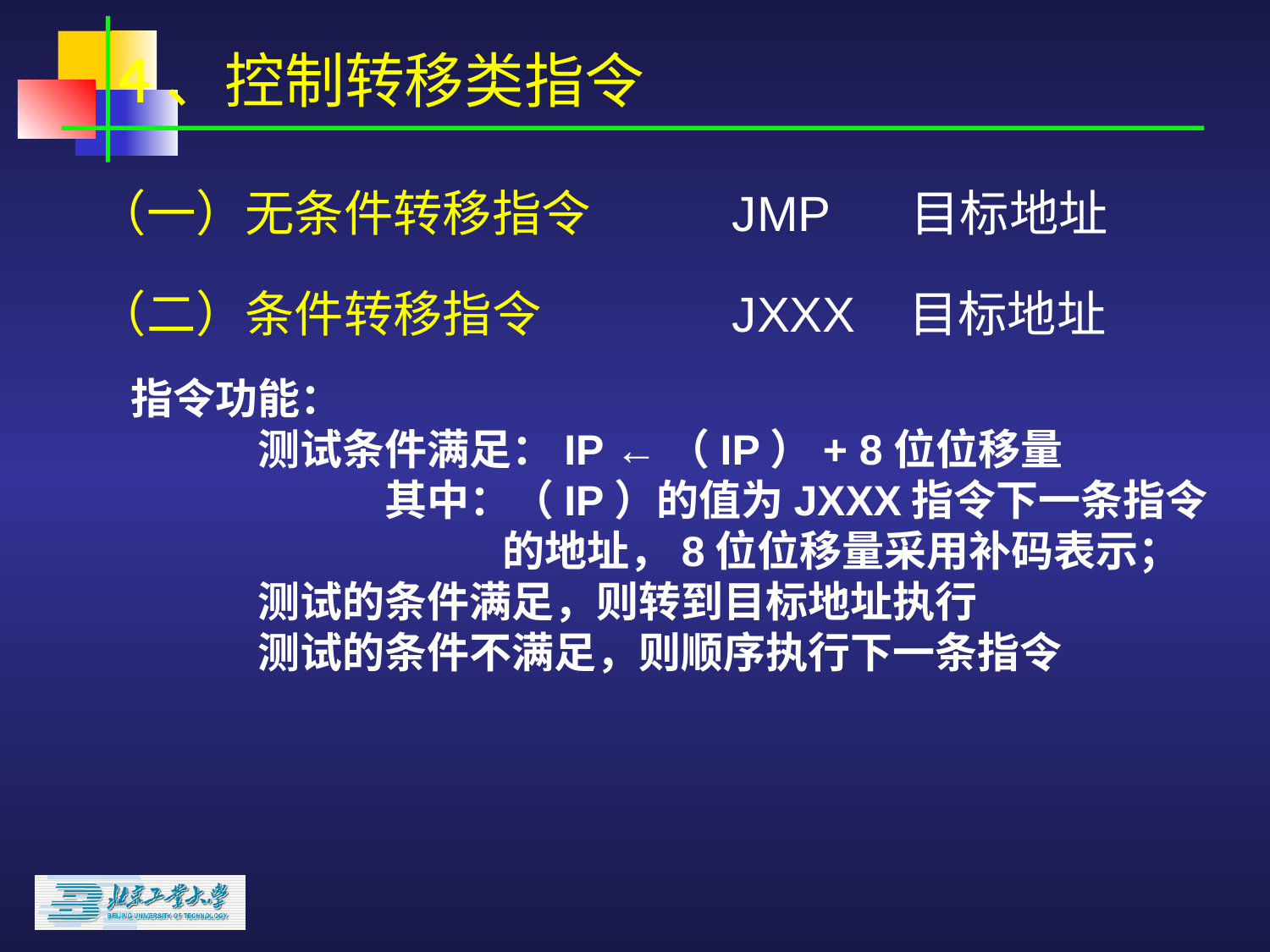

# 4、控制转移类指令
（一）无条件转移指令  	JMP     目标地址
（二）条件转移指令      	JXXX   目标地址
指令功能：
	测试条件满足：IP ←（IP）+ 8位位移量
		其中：（IP）的值为JXXX指令下一条指令
                                       的地址，8位位移量采用补码表示；
	测试的条件满足，则转到目标地址执行
	测试的条件不满足，则顺序执行下一条指令